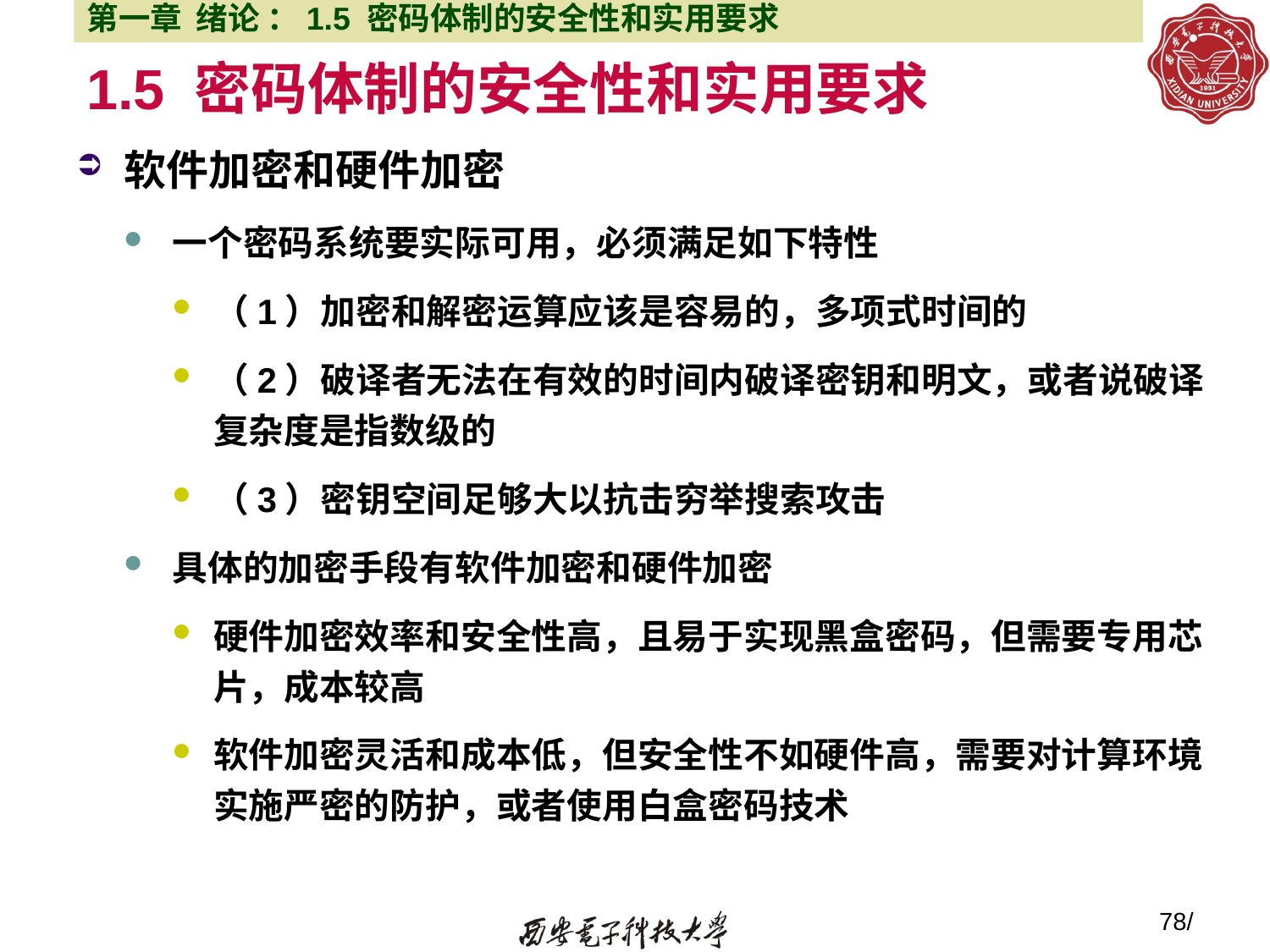

第一章  绪论 ：1.5 密码体制的安全性和实用要求
# 1.5 密码体制的安全性和实用要求
软件加密和硬件加密
一个密码系统要实际可用，必须满足如下特性
（1）加密和解密运算应该是容易的，多项式时间的
（2）破译者无法在有效的时间内破译密钥和明文，或者说破译复杂度是指数级的
（3）密钥空间足够大以抗击穷举搜索攻击
具体的加密手段有软件加密和硬件加密
硬件加密效率和安全性高，且易于实现黑盒密码，但需要专用芯片，成本较高
软件加密灵活和成本低，但安全性不如硬件高，需要对计算环境实施严密的防护，或者使用白盒密码技术

78/